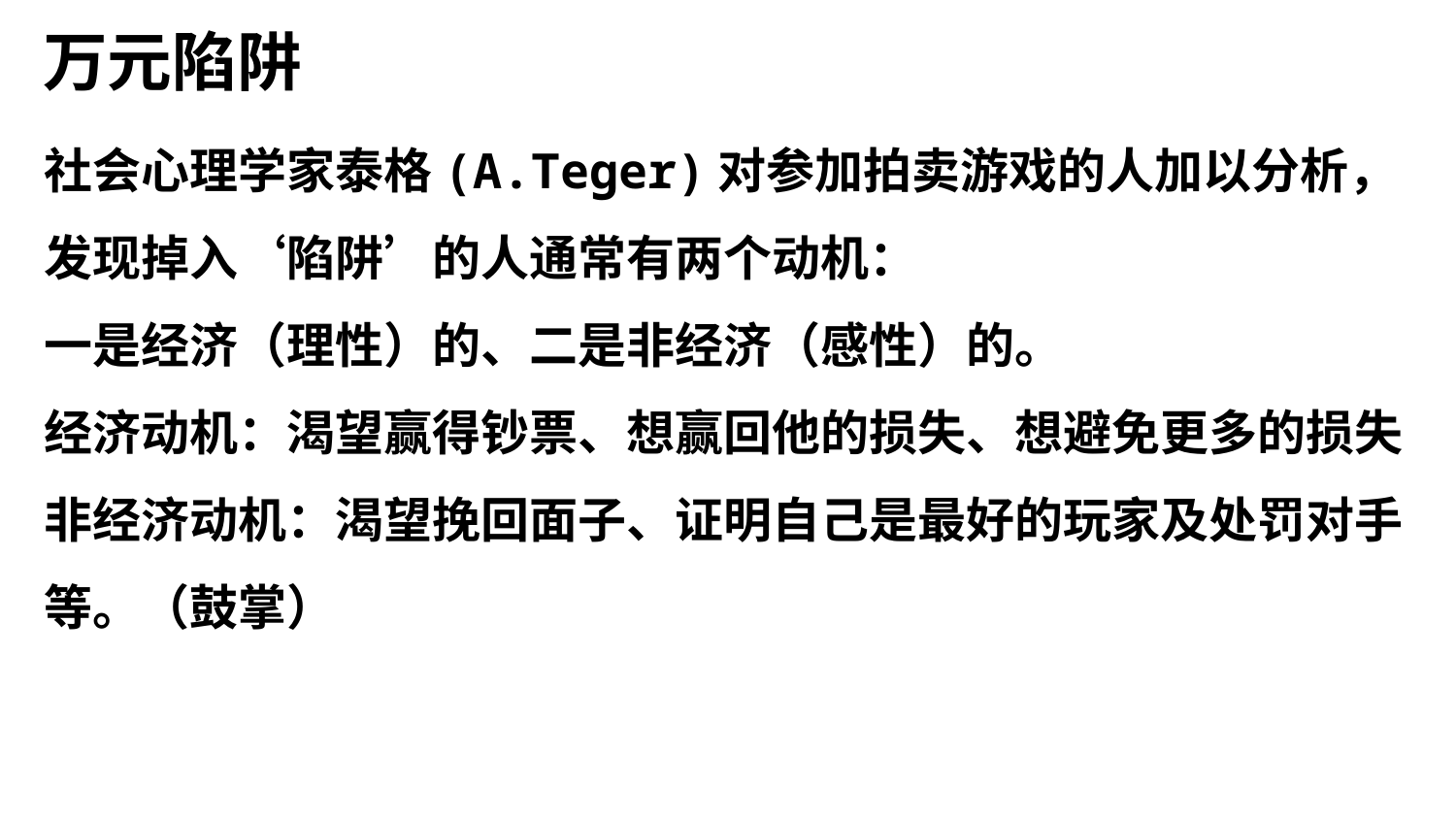

万元陷阱
社会心理学家泰格(A.Teger)对参加拍卖游戏的人加以分析，发现掉入‘陷阱’的人通常有两个动机：
一是经济（理性）的、二是非经济（感性）的。 
经济动机：渴望赢得钞票、想赢回他的损失、想避免更多的损失
非经济动机：渴望挽回面子、证明自己是最好的玩家及处罚对手等。（鼓掌）